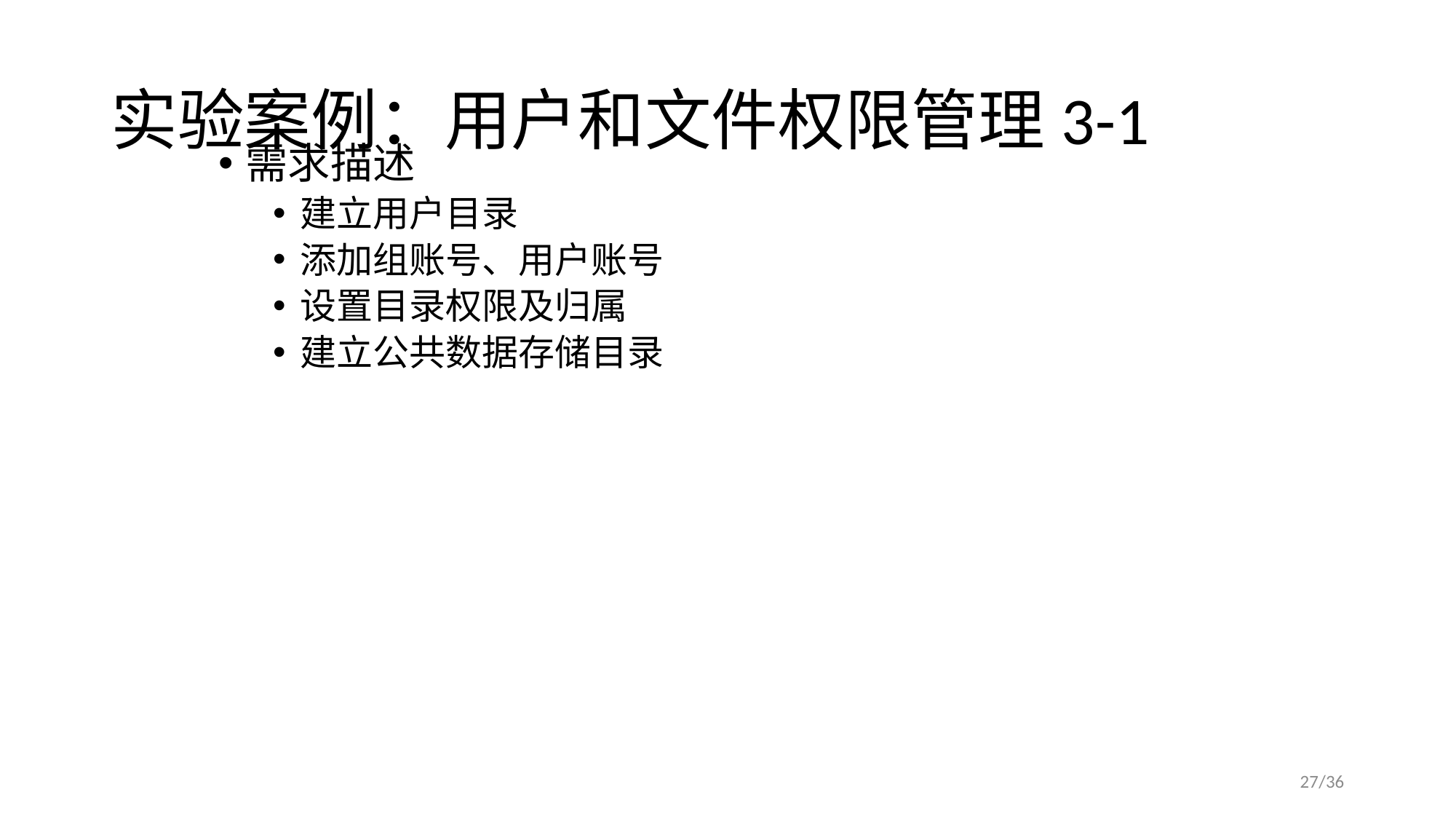

# 实验案例：用户和文件权限管理3-1
需求描述
建立用户目录
添加组账号、用户账号
设置目录权限及归属
建立公共数据存储目录

27/36